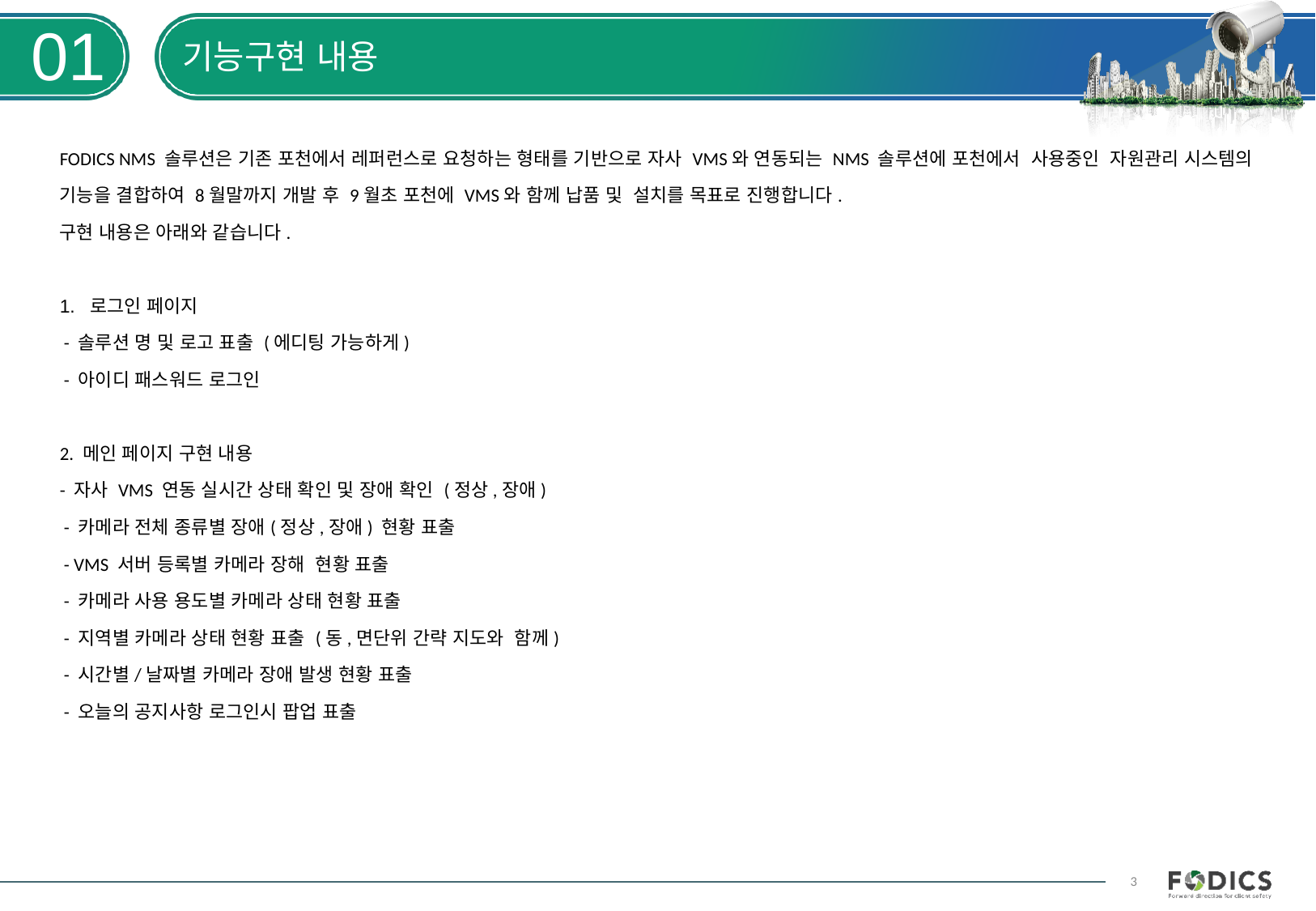

01
# 기능구현 내용
FODICS NMS 솔루션은 기존 포천에서 레퍼런스로 요청하는 형태를 기반으로 자사 VMS와 연동되는 NMS 솔루션에 포천에서  사용중인  자원관리 시스템의
기능을 결합하여 8월말까지 개발 후 9월초 포천에 VMS와 함께 납품 및  설치를 목표로 진행합니다.
구현 내용은 아래와 같습니다.

로그인 페이지
 - 솔루션 명 및 로고 표출 (에디팅 가능하게)
 - 아이디 패스워드 로그인

2. 메인 페이지 구현 내용
- 자사 VMS 연동 실시간 상태 확인 및 장애 확인 (정상,장애)
 - 카메라 전체 종류별 장애(정상,장애) 현황 표출
 - VMS 서버 등록별 카메라 장해  현황 표출
 - 카메라 사용 용도별 카메라 상태 현황 표출
 - 지역별 카메라 상태 현황 표출 (동,면단위 간략 지도와  함께)
 - 시간별/날짜별 카메라 장애 발생 현황 표출
 - 오늘의 공지사항 로그인시 팝업 표출

3